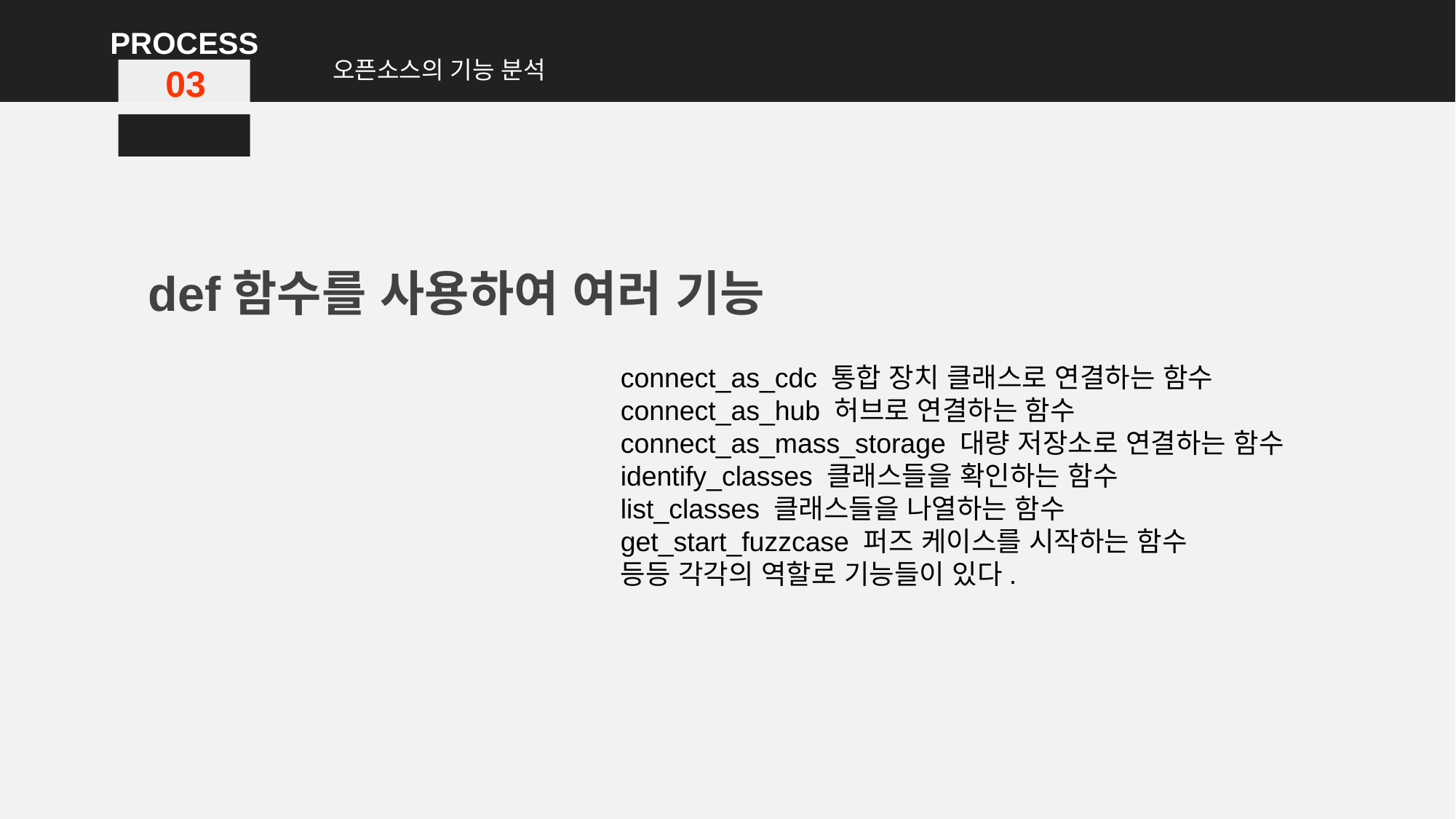

PROCESS
오픈소스의 기능 분석
03

def함수를 사용하여 여러 기능
connect_as_cdc 통합 장치 클래스로 연결하는 함수
connect_as_hub 허브로 연결하는 함수
connect_as_mass_storage 대량 저장소로 연결하는 함수
identify_classes 클래스들을 확인하는 함수
list_classes 클래스들을 나열하는 함수
get_start_fuzzcase 퍼즈 케이스를 시작하는 함수
등등 각각의 역할로 기능들이 있다.